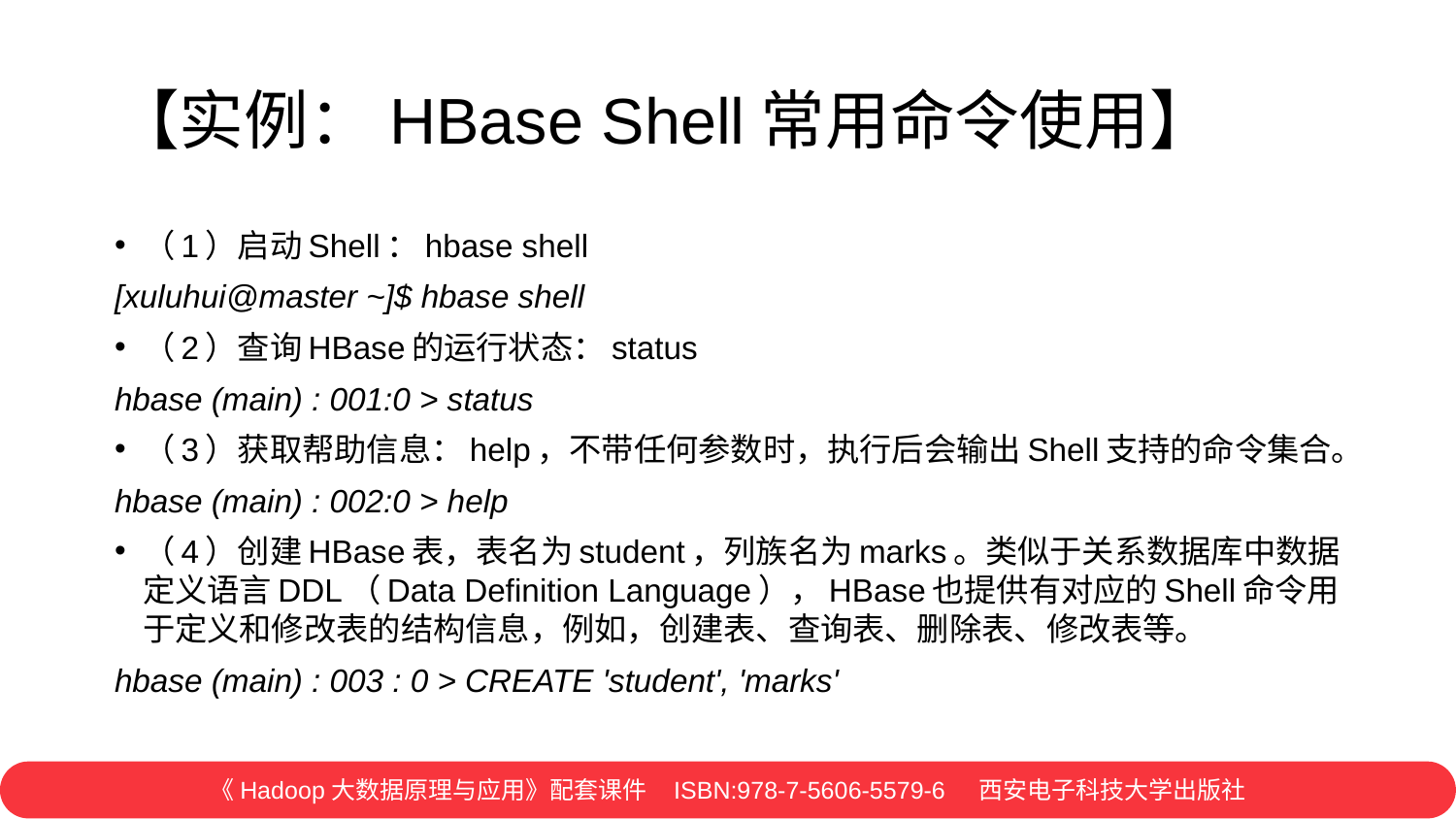

# 【实例：HBase Shell常用命令使用】
（1）启动Shell：hbase shell
[xuluhui@master ~]$ hbase shell
（2）查询HBase的运行状态：status
hbase (main) : 001:0 > status
（3）获取帮助信息：help，不带任何参数时，执行后会输出Shell支持的命令集合。
hbase (main) : 002:0 > help
（4）创建HBase表，表名为student，列族名为marks。类似于关系数据库中数据定义语言DDL（Data Definition Language），HBase也提供有对应的Shell命令用于定义和修改表的结构信息，例如，创建表、查询表、删除表、修改表等。
hbase (main) : 003 : 0 > CREATE 'student', 'marks'